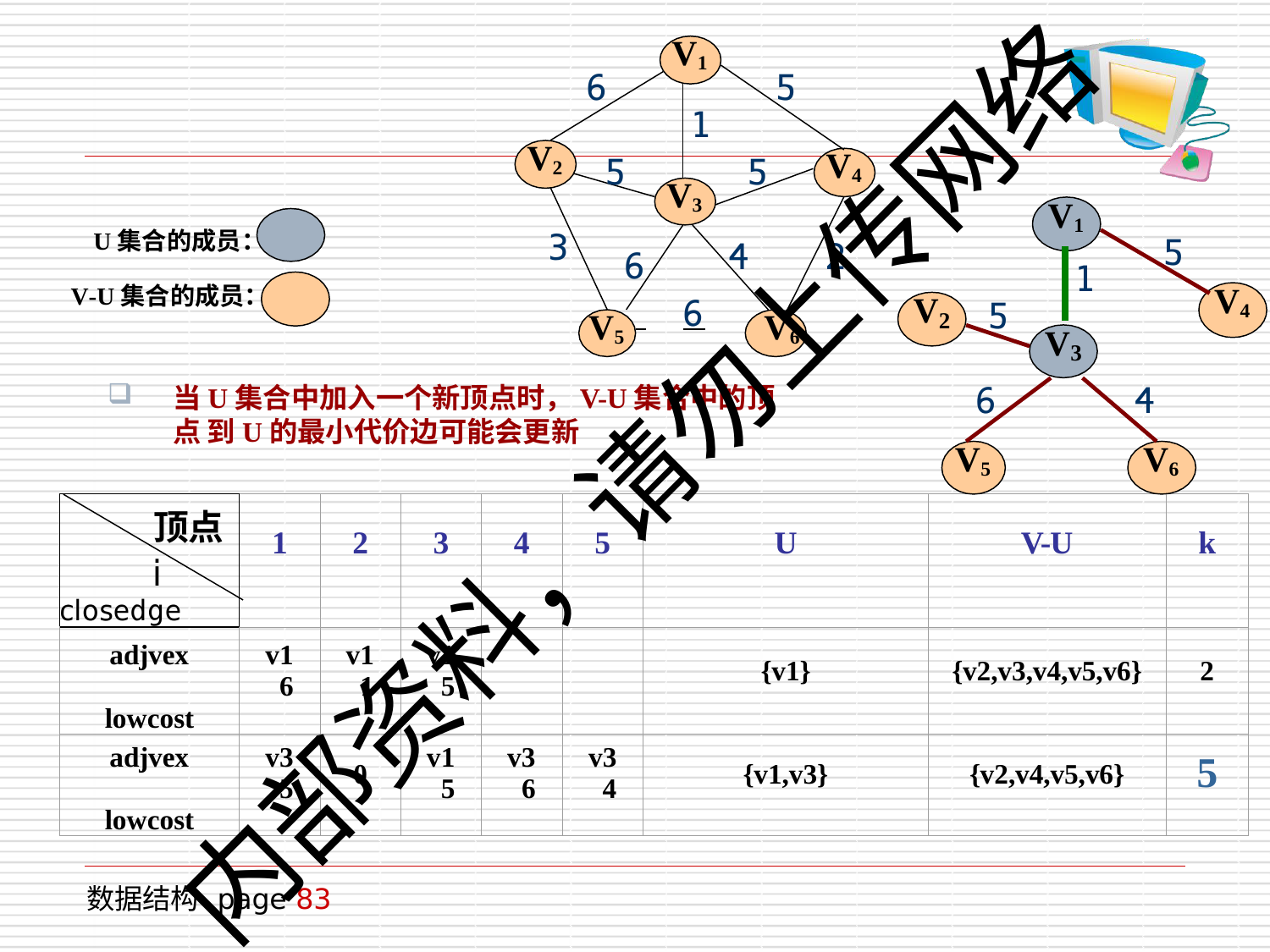

V1

6
5

1
V2

V4
5
5

V3

V1

3
U集合的成员：

5

4	2
6

1

V4
V-U集合的成员：

V
 	6
2	5

V5	V6

V

3
6
V5
4
V6

当U集合中加入一个新顶点时，V-U集合中的顶点 到U的最小代价边可能会更新
内部资料，请勿上传网络

| 顶点i closedge | 1 | 2 | 3 | 4 | 5 | U | V-U | k |
| --- | --- | --- | --- | --- | --- | --- | --- | --- |
| adjvex lowcost | v1 6 | v1 1 | v1 5 |  |  | {v1} | {v2,v3,v4,v5,v6} | 2 |
| adjvex lowcost | v3 5 | 0 | v1 5 | v3 6 | v3 4 | {v1,v3} | {v2,v4,v5,v6} | 5 |

数据结构 page 83